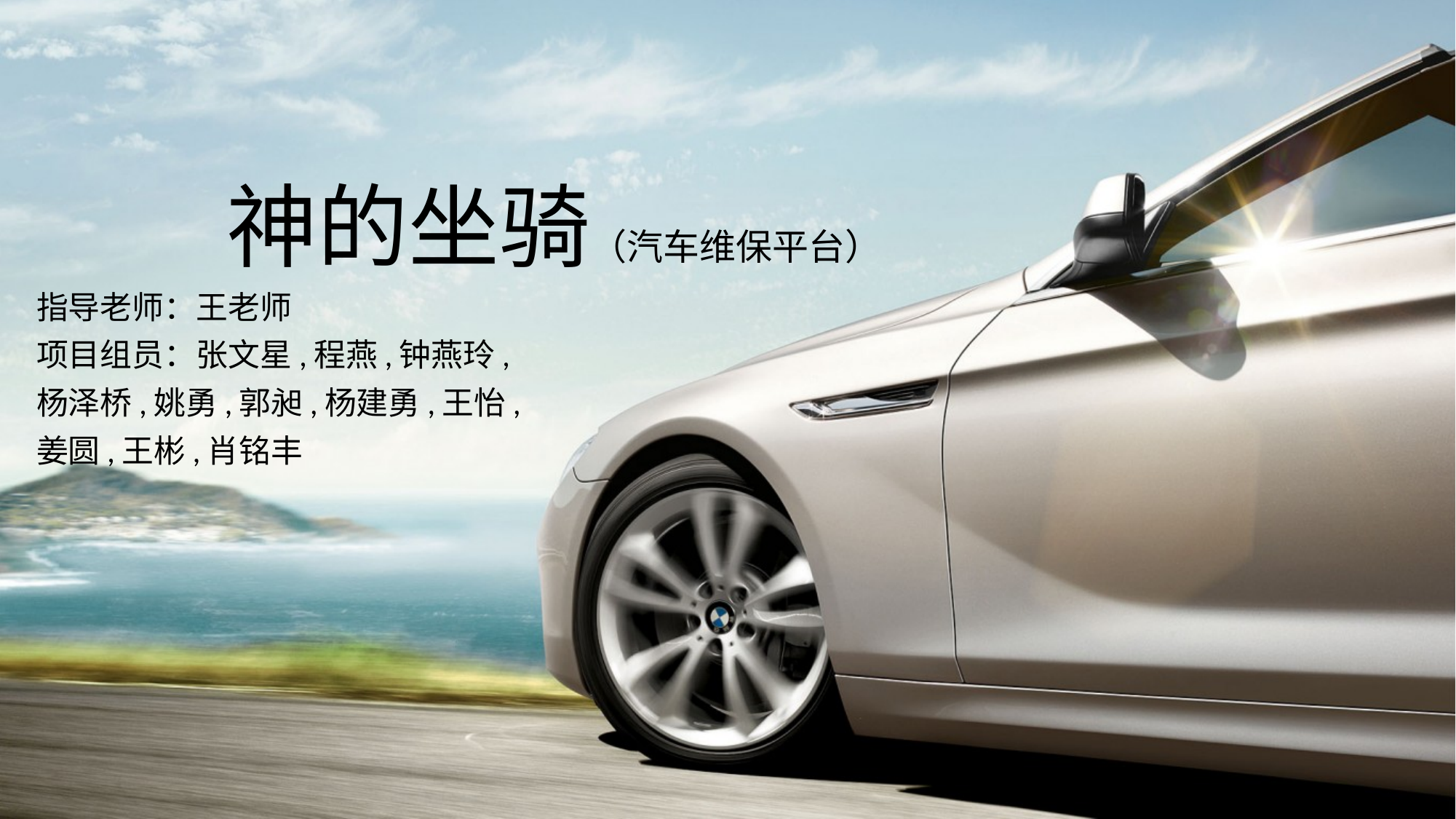

# 神的坐骑（汽车维保平台）
指导老师：王老师
项目组员：张文星,程燕,钟燕玲,
杨泽桥,姚勇,郭昶,杨建勇,王怡,
姜圆,王彬,肖铭丰